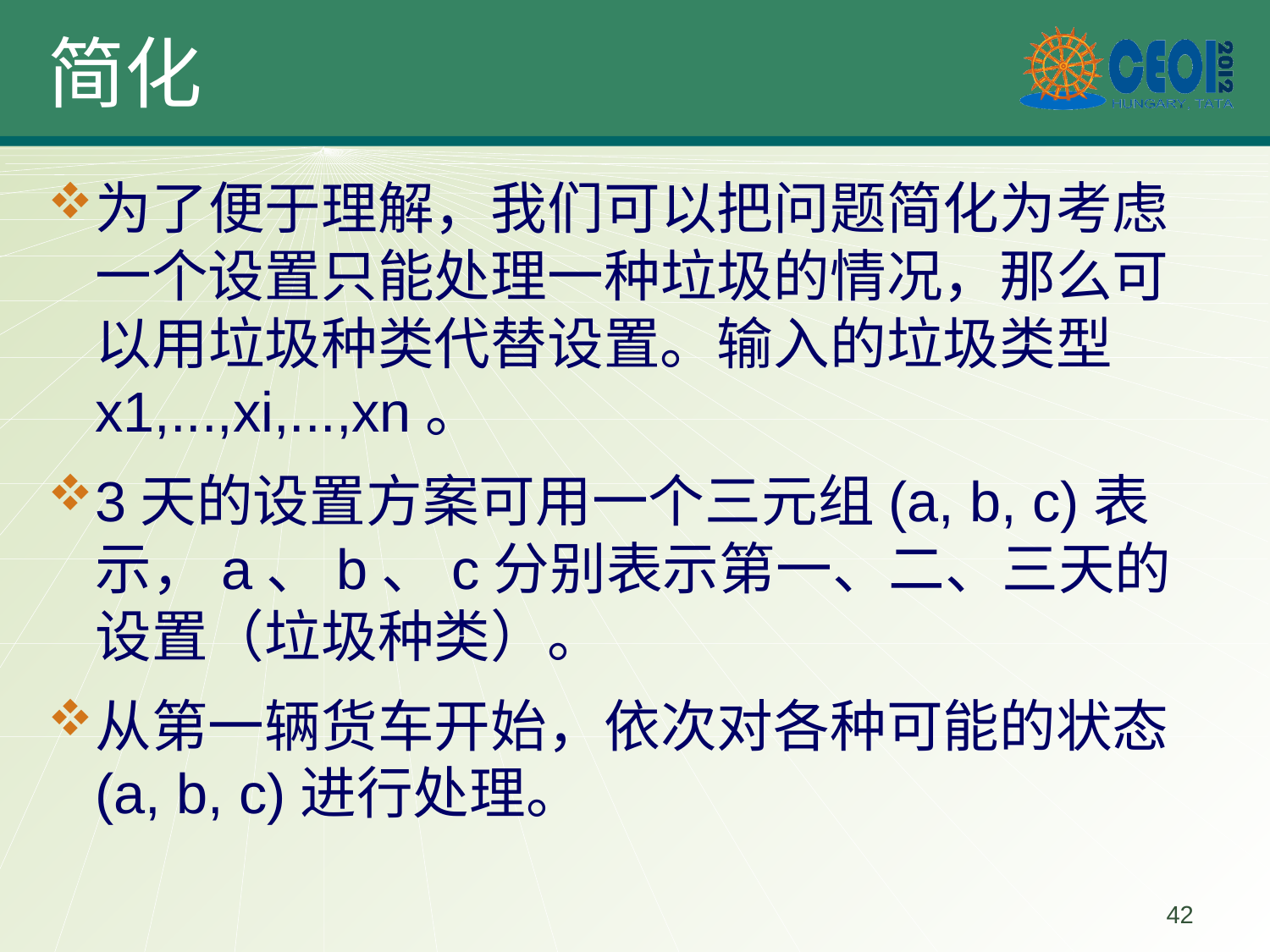

简化
为了便于理解，我们可以把问题简化为考虑一个设置只能处理一种垃圾的情况，那么可以用垃圾种类代替设置。输入的垃圾类型x1,...,xi,...,xn。
3天的设置方案可用一个三元组(a, b, c)表示，a、b、c分别表示第一、二、三天的设置（垃圾种类）。
从第一辆货车开始，依次对各种可能的状态(a, b, c)进行处理。

42